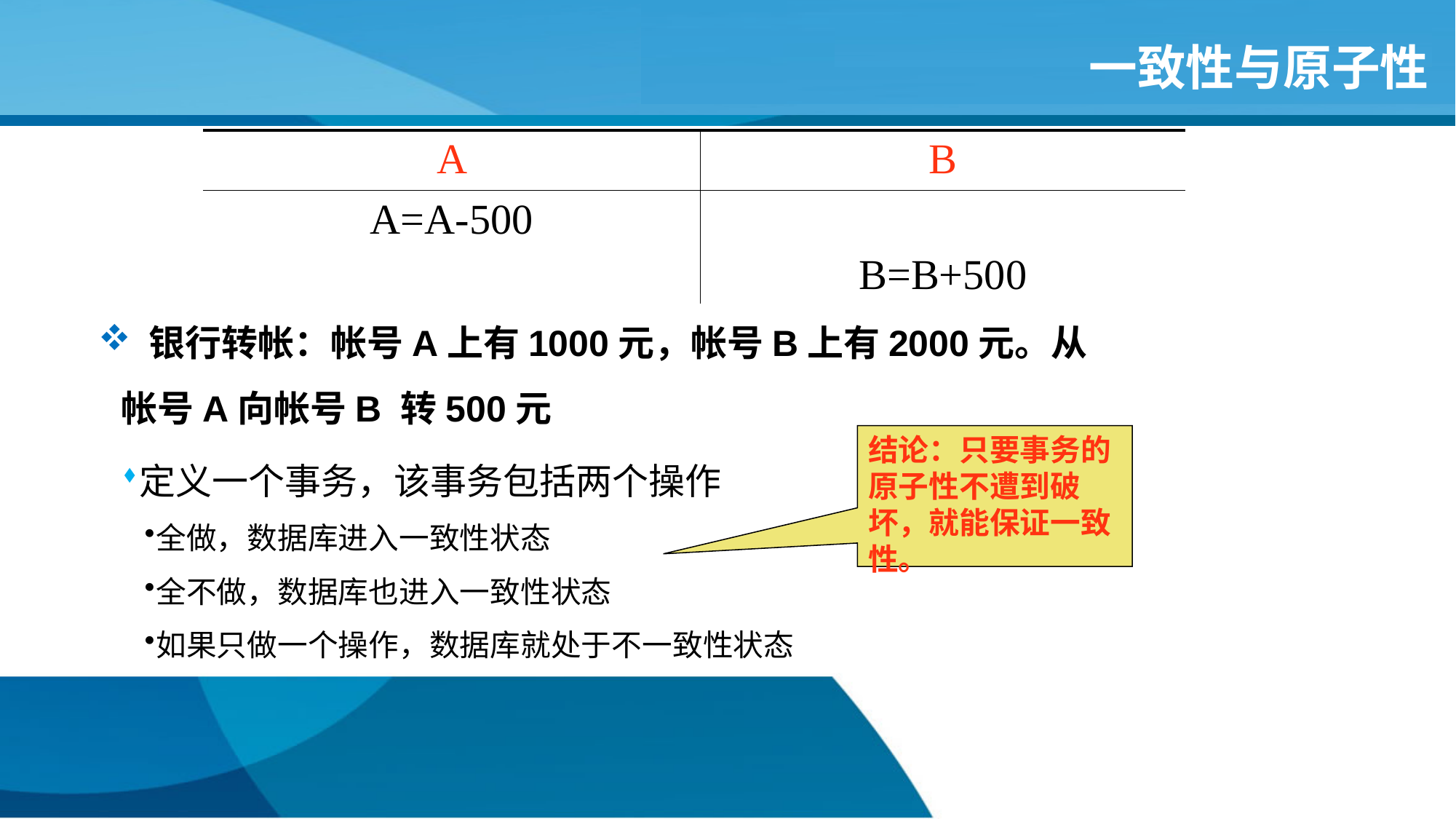

# 一致性与原子性
| A | B |
| --- | --- |
| A=A-500 | B=B+500 |
 银行转帐：帐号A上有1000元，帐号B上有2000元。从帐号A向帐号B 转500元
定义一个事务，该事务包括两个操作
全做，数据库进入一致性状态
全不做，数据库也进入一致性状态
如果只做一个操作，数据库就处于不一致性状态
结论：只要事务的原子性不遭到破坏，就能保证一致性。